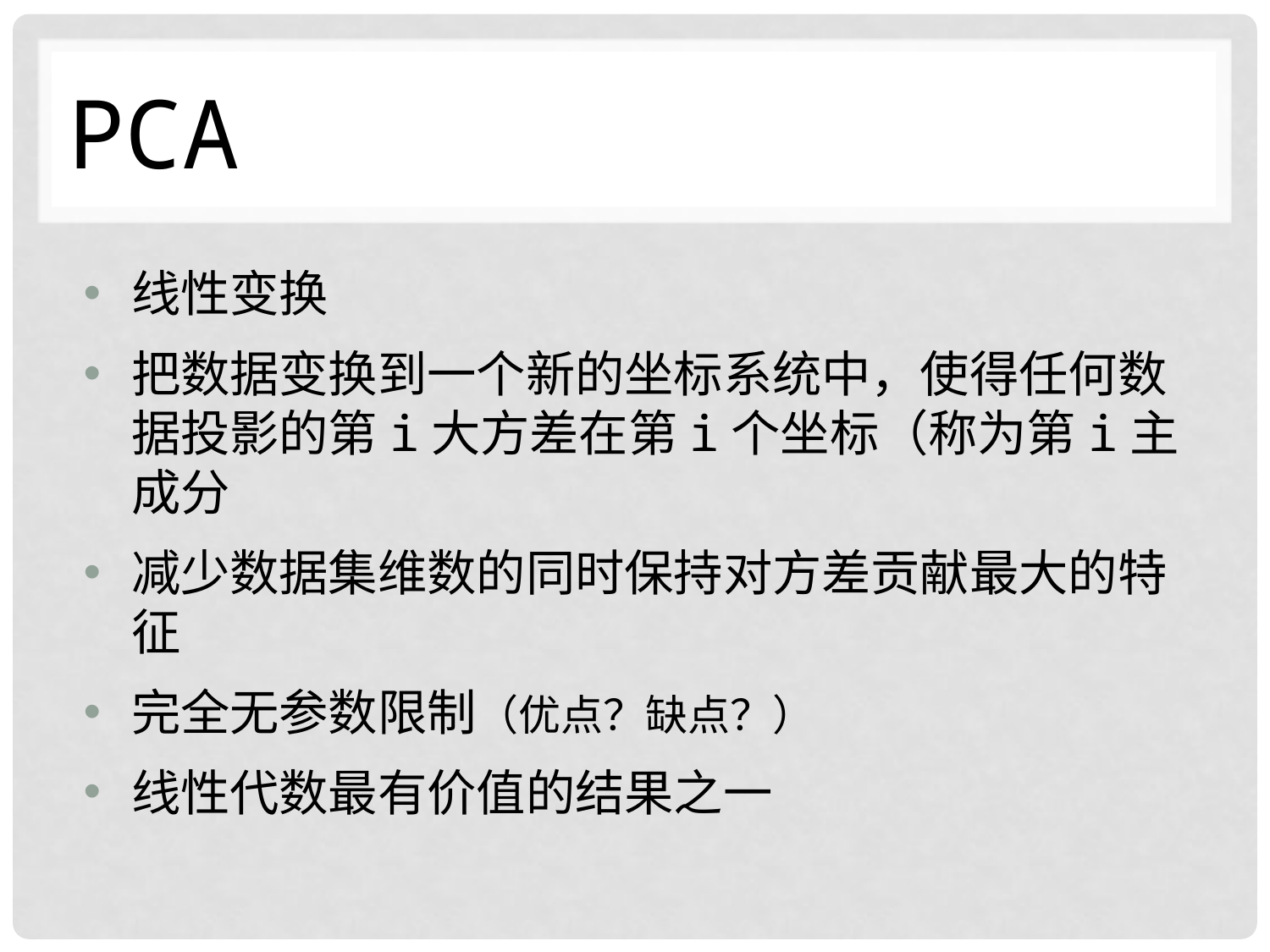

# PCA
线性变换
把数据变换到一个新的坐标系统中，使得任何数据投影的第i大方差在第i个坐标（称为第i主成分
减少数据集维数的同时保持对方差贡献最大的特征
完全无参数限制（优点？缺点？）
线性代数最有价值的结果之一